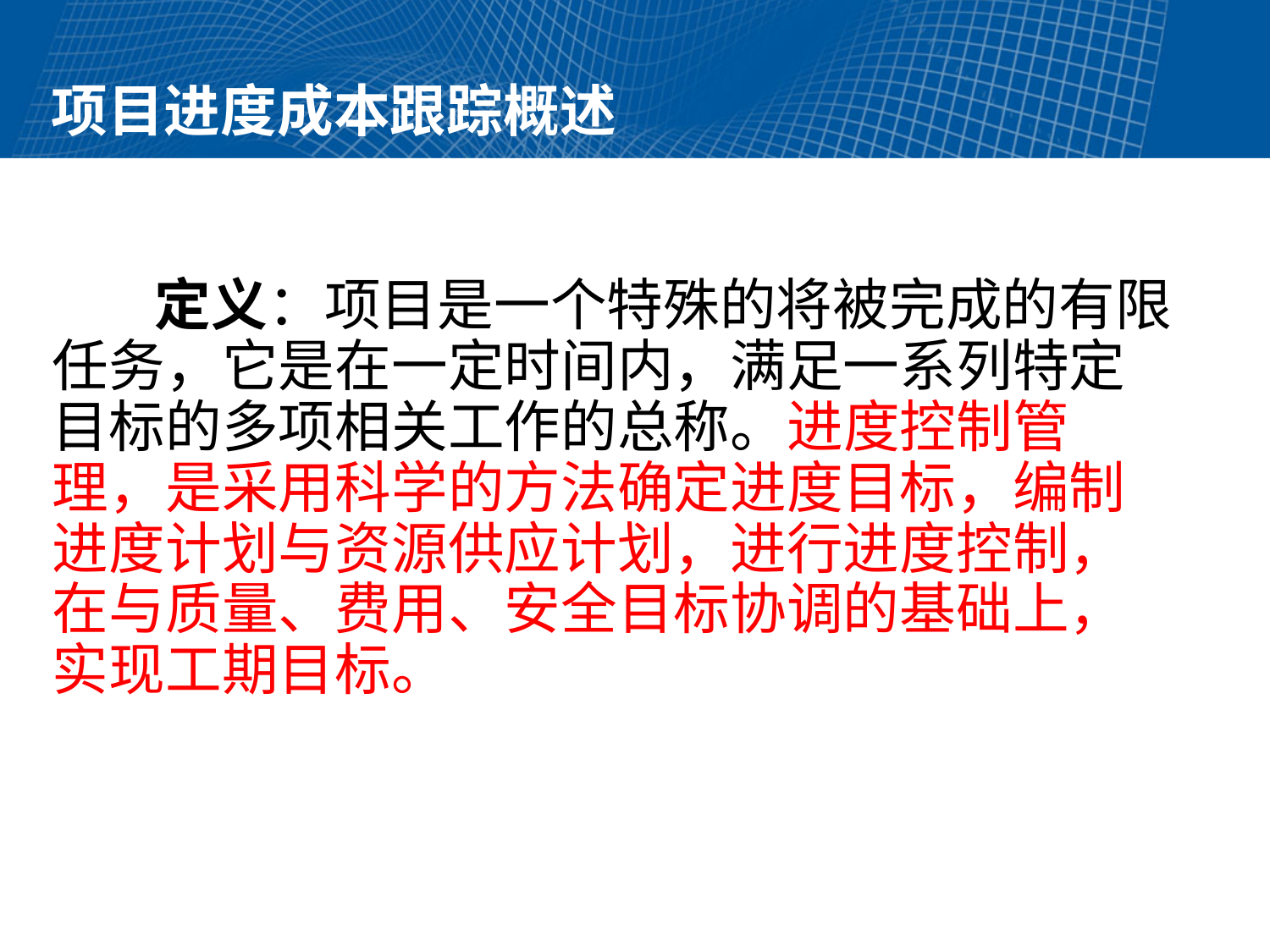

# 项目进度成本跟踪概述

       定义：项目是一个特殊的将被完成的有限任务，它是在一定时间内，满足一系列特定目标的多项相关工作的总称。进度控制管理，是采用科学的方法确定进度目标，编制进度计划与资源供应计划，进行进度控制，在与质量、费用、安全目标协调的基础上，实现工期目标。